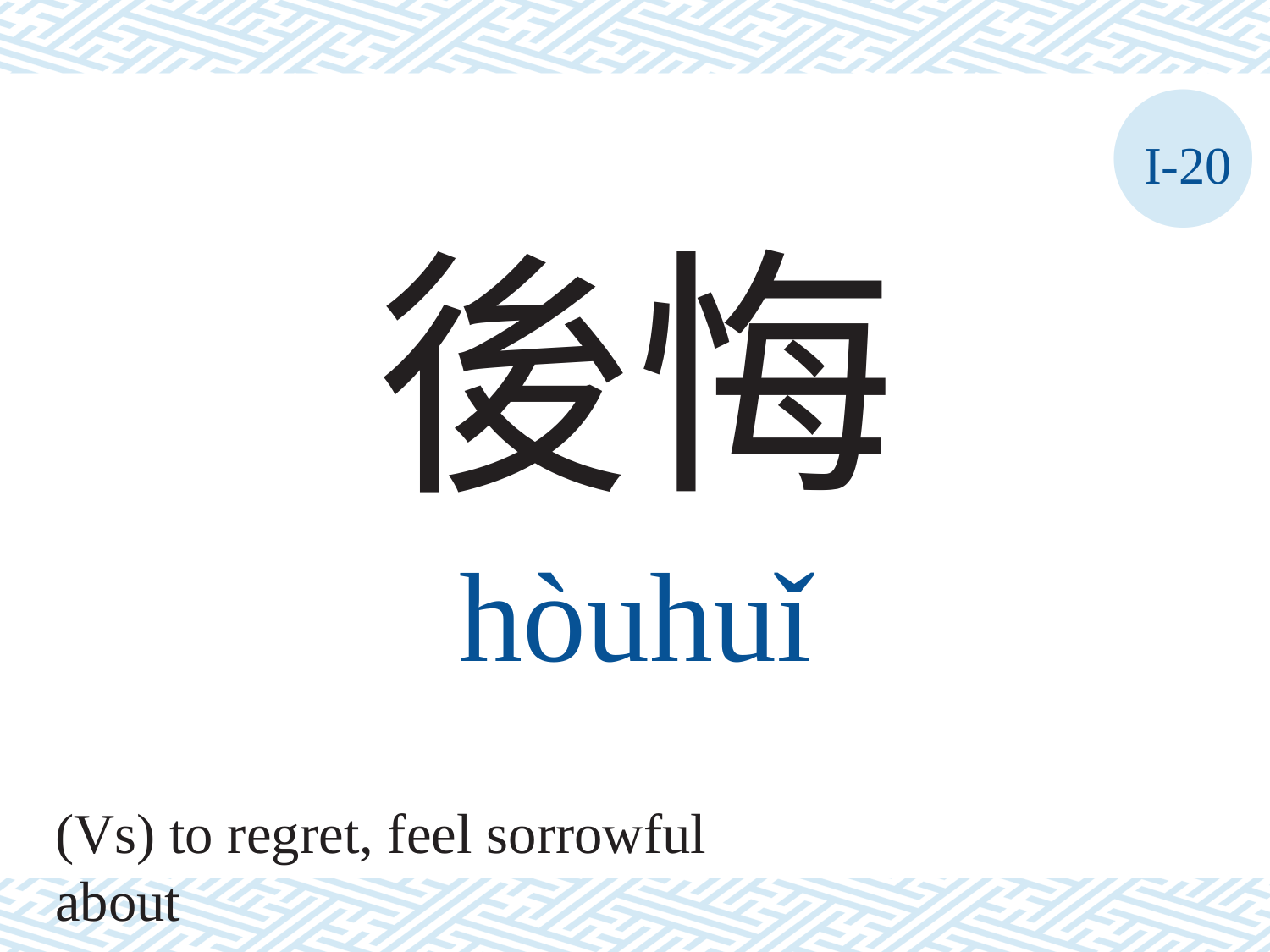

I-20
後悔
hòuhuǐ
(Vs) to regret, feel sorrowful about